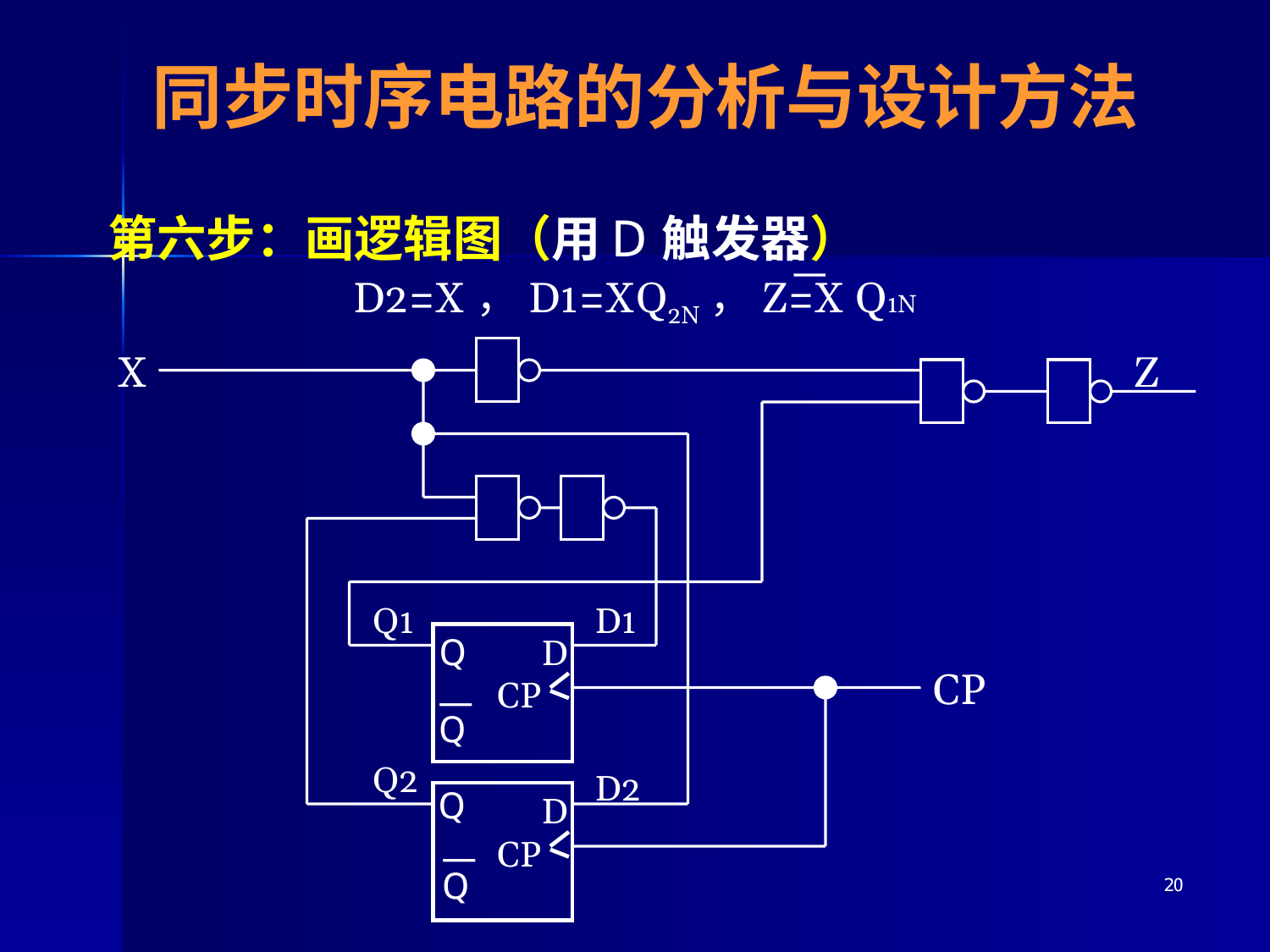

# 同步时序电路的分析与设计方法
第六步：画逻辑图（用D触发器）

D2=X，D1=XQ2N，Z=X Q1N

X

Z

Q1
D1

D

CP
CP

Q2
D2

D

CP

Q
—
Q

Q
—
Q
20